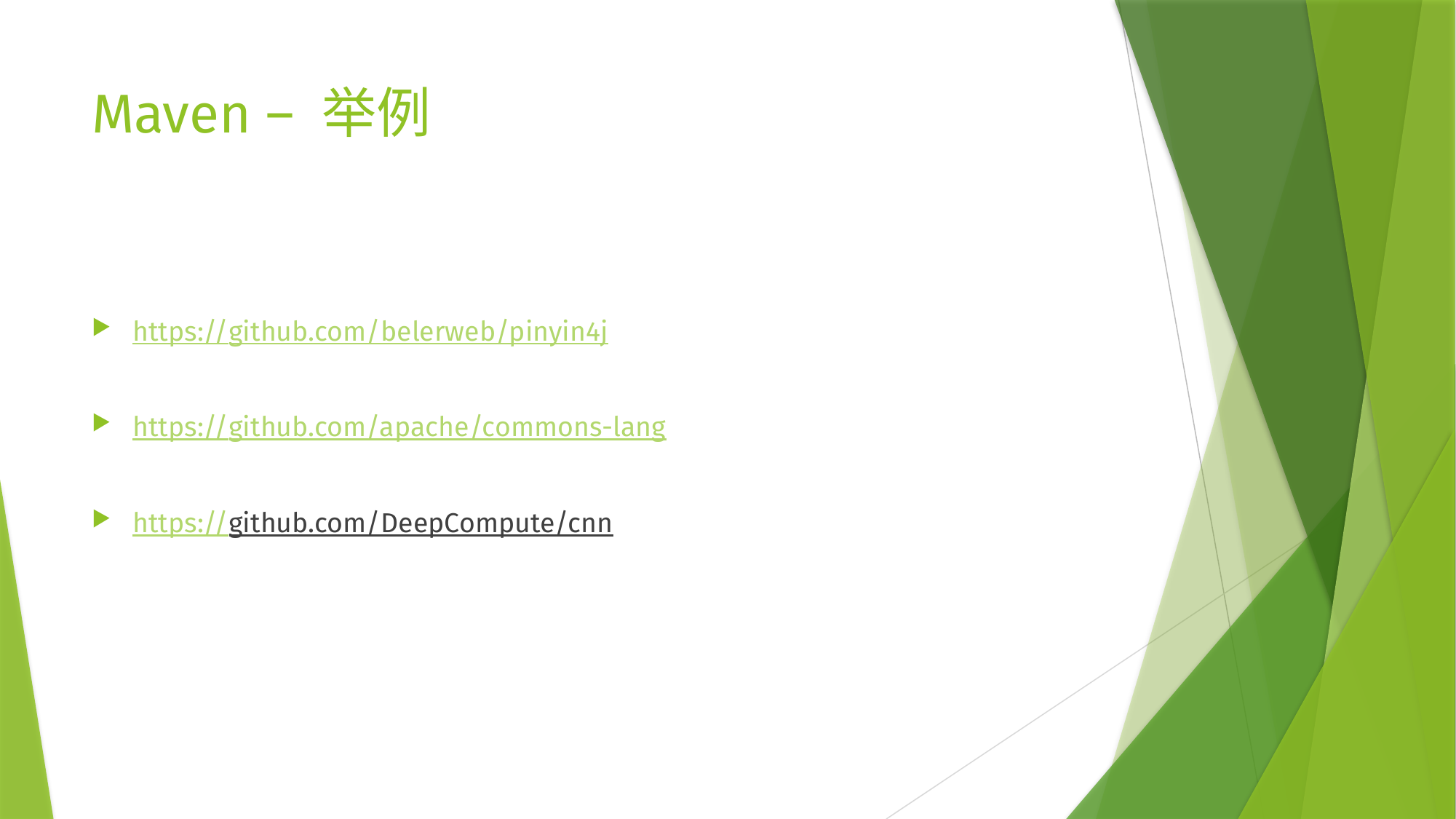

# Maven – 举例
https://github.com/belerweb/pinyin4j

https://github.com/apache/commons-lang

https://github.com/DeepCompute/cnn